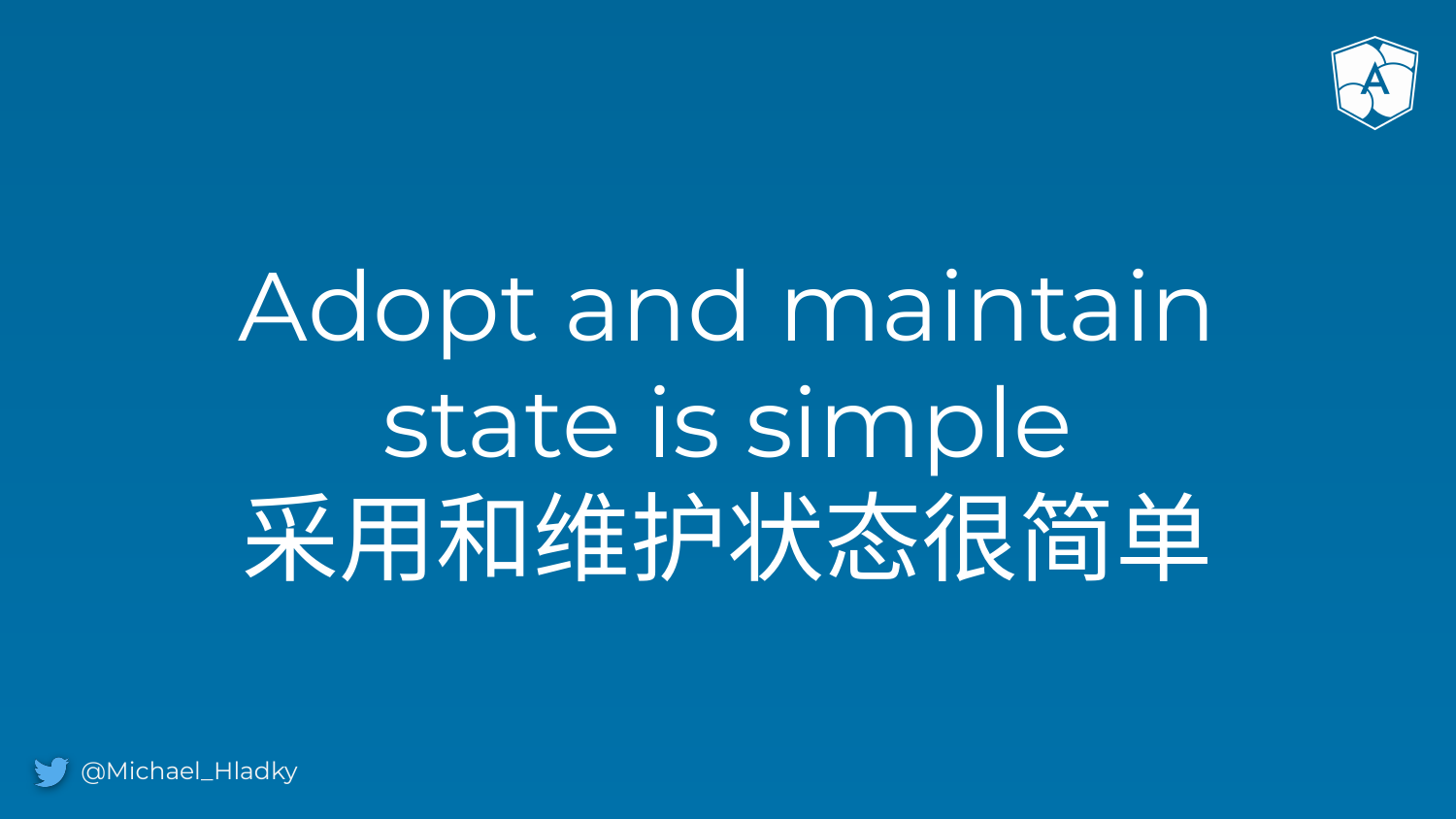

# Adopt and maintain state is simple
采用和维护状态很简单